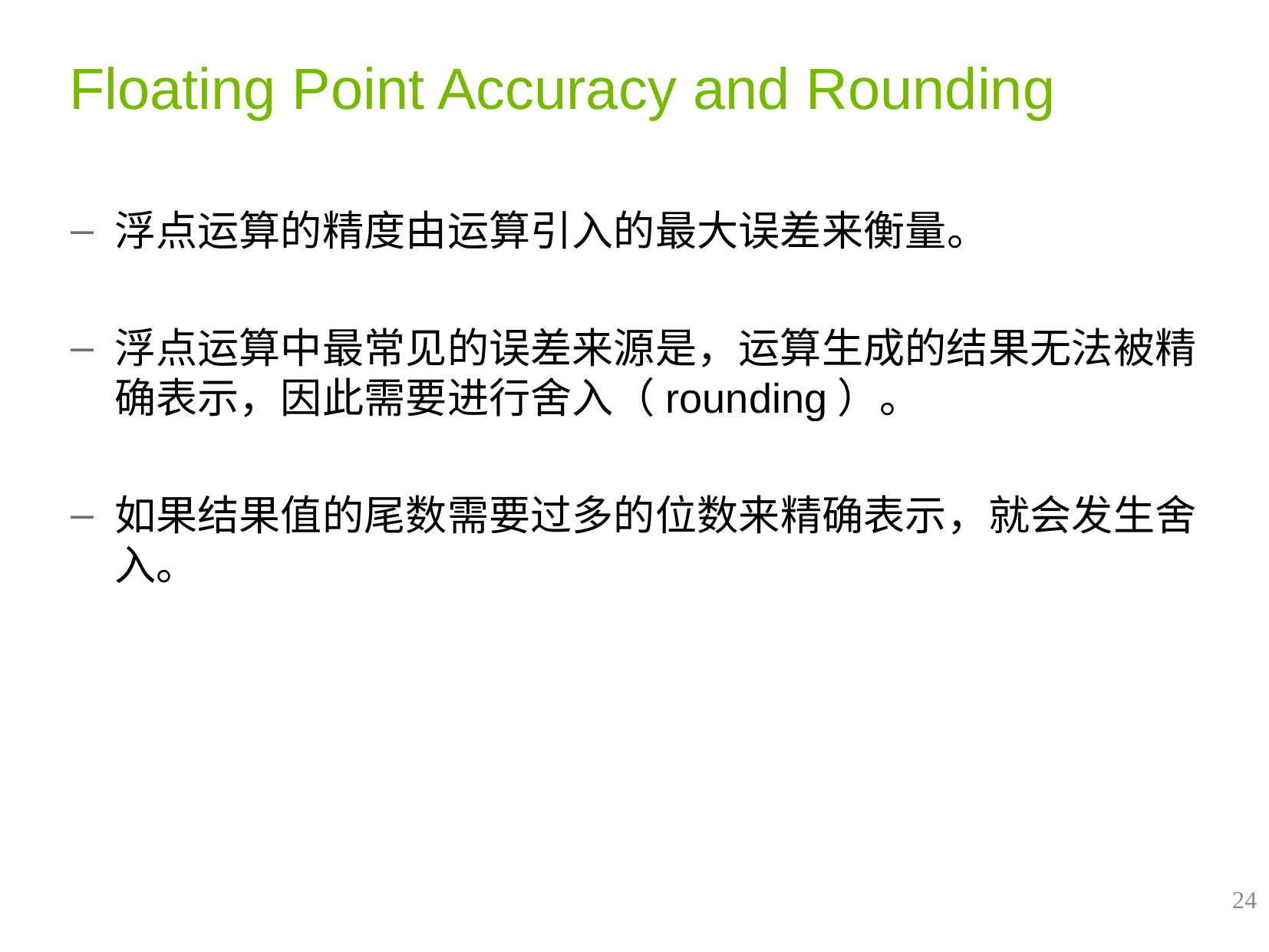

# Floating Point Accuracy and Rounding
浮点运算的精度由运算引入的最大误差来衡量。

浮点运算中最常见的误差来源是，运算生成的结果无法被精确表示，因此需要进行舍入（rounding）。

如果结果值的尾数需要过多的位数来精确表示，就会发生舍入。
24